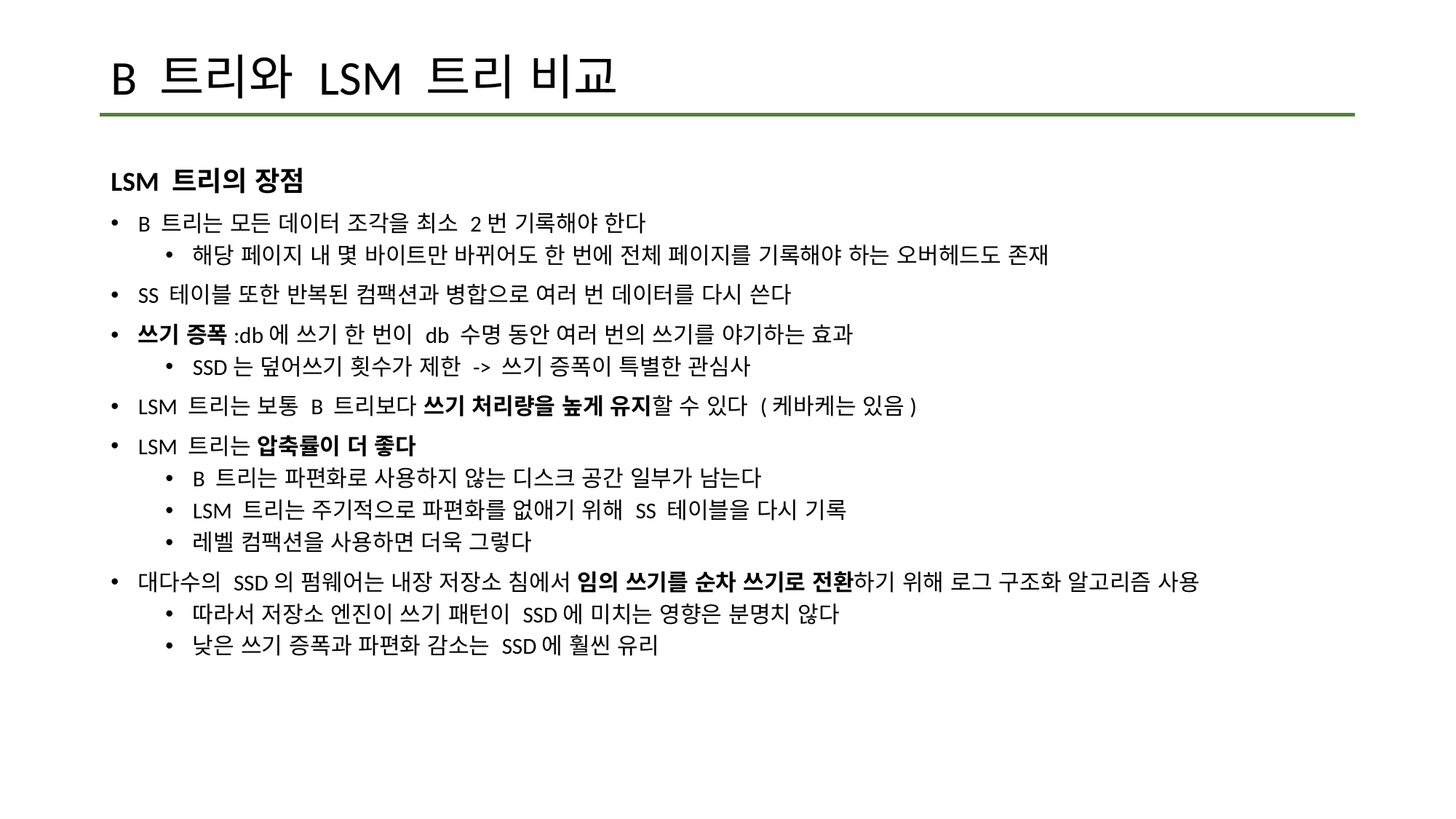

# B 트리와 LSM 트리 비교
LSM 트리의 장점
B 트리는 모든 데이터 조각을 최소 2번 기록해야 한다
해당 페이지 내 몇 바이트만 바뀌어도 한 번에 전체 페이지를 기록해야 하는 오버헤드도 존재
SS 테이블 또한 반복된 컴팩션과 병합으로 여러 번 데이터를 다시 쓴다
쓰기 증폭:db에 쓰기 한 번이 db 수명 동안 여러 번의 쓰기를 야기하는 효과
SSD는 덮어쓰기 횟수가 제한 -> 쓰기 증폭이 특별한 관심사
LSM 트리는 보통 B 트리보다 쓰기 처리량을 높게 유지할 수 있다 (케바케는 있음)
LSM 트리는 압축률이 더 좋다
B 트리는 파편화로 사용하지 않는 디스크 공간 일부가 남는다
LSM 트리는 주기적으로 파편화를 없애기 위해 SS 테이블을 다시 기록
레벨 컴팩션을 사용하면 더욱 그렇다
대다수의 SSD의 펌웨어는 내장 저장소 침에서 임의 쓰기를 순차 쓰기로 전환하기 위해 로그 구조화 알고리즘 사용
따라서 저장소 엔진이 쓰기 패턴이 SSD에 미치는 영향은 분명치 않다
낮은 쓰기 증폭과 파편화 감소는 SSD에 훨씬 유리